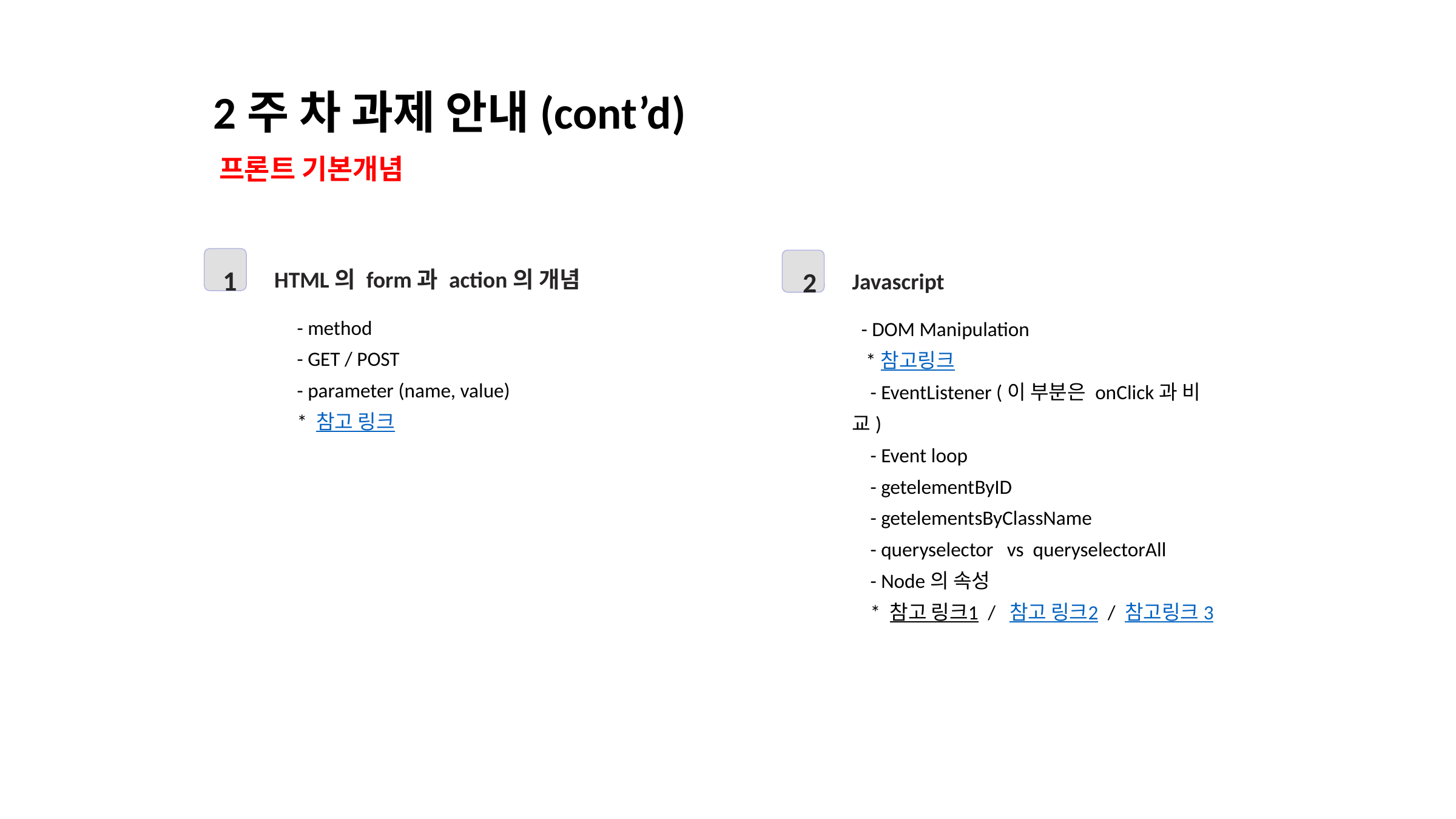

2주 차 과제 안내(cont’d)
프론트 기본개념

1

2
HTML의 form과 action의 개념
Javascript
     - method
     - GET / POST
     - parameter (name, value)
     * 참고 링크
  - DOM Manipulation
   *참고링크
    - EventListener (이 부분은 onClick과 비교)
    - Event loop
    - getelementByID
    - getelementsByClassName
    - queryselector   vs  queryselectorAll
    - Node의 속성
    * 참고 링크1 /  참고 링크2 / 참고링크 3